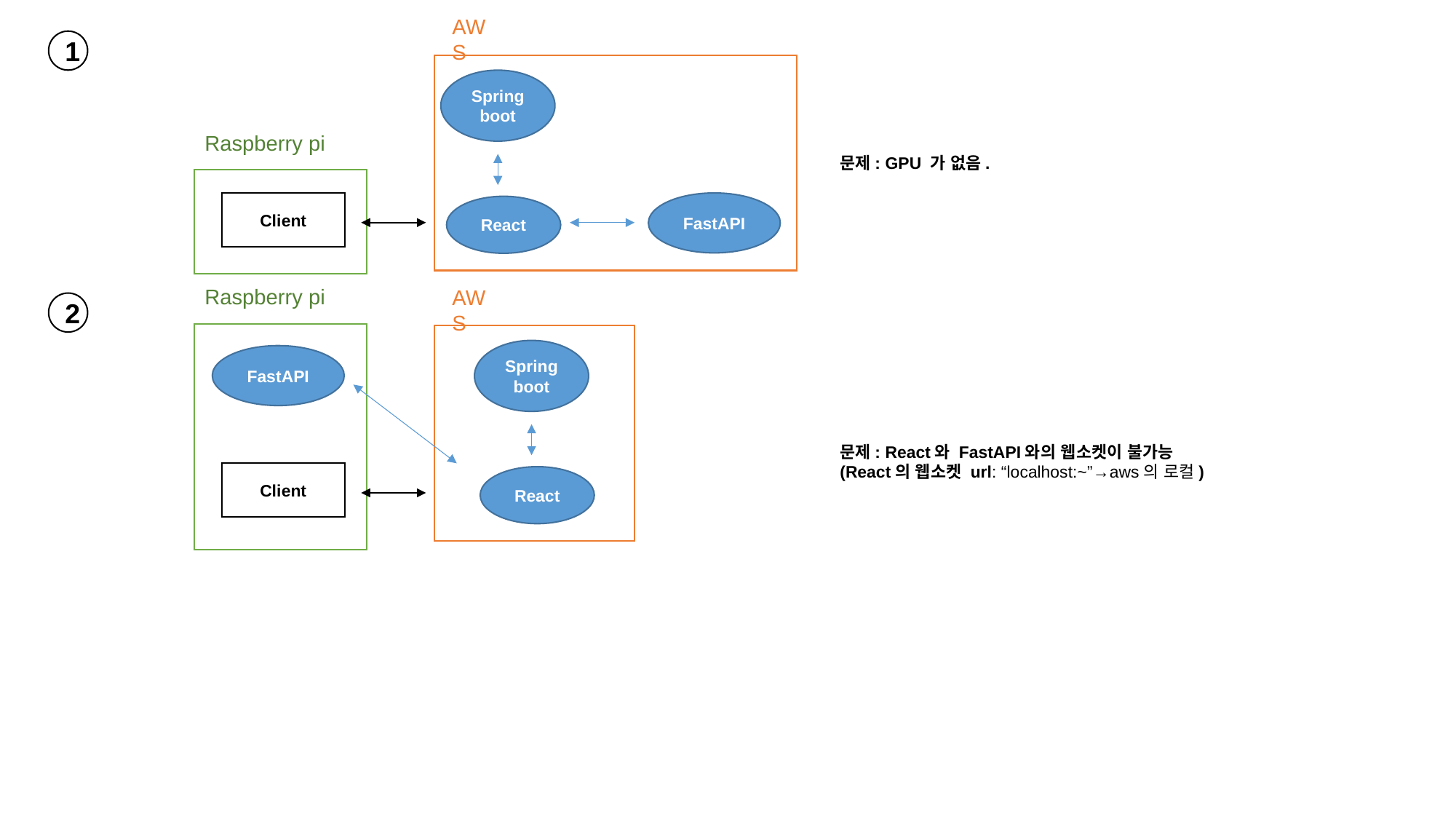

AWS

Spring boot
Raspberry pi
Client
FastAPI
React
1
문제: GPU 가 없음.

Raspberry pi
AWS
2

Spring boot
FastAPI
문제: React와 FastAPI와의 웹소켓이 불가능
(React의 웹소켓 url: “localhost:~”→aws의 로컬)
Client
React